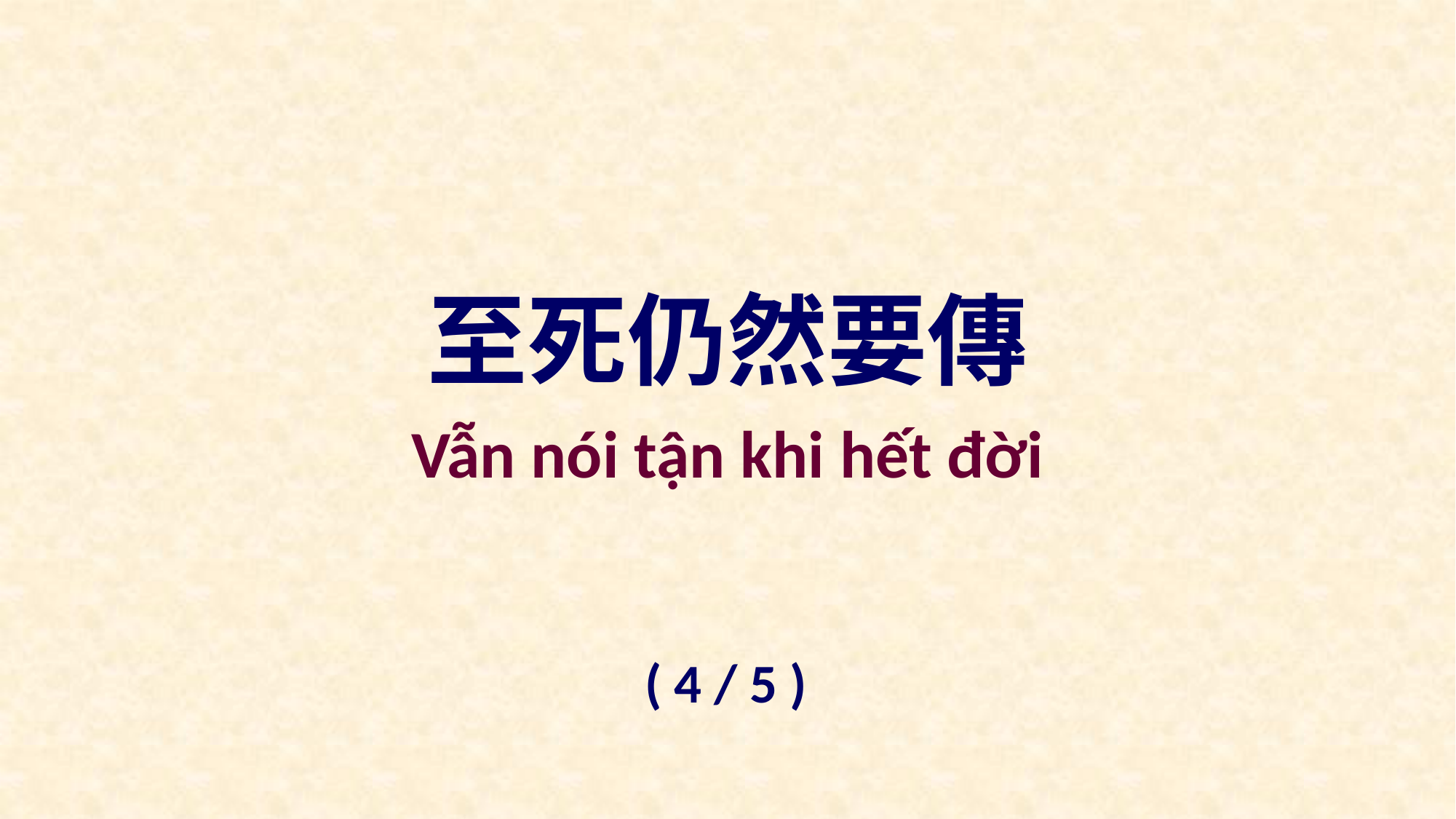

至死仍然要傳
Vẫn nói tận khi hết đời
( 4 / 5 )